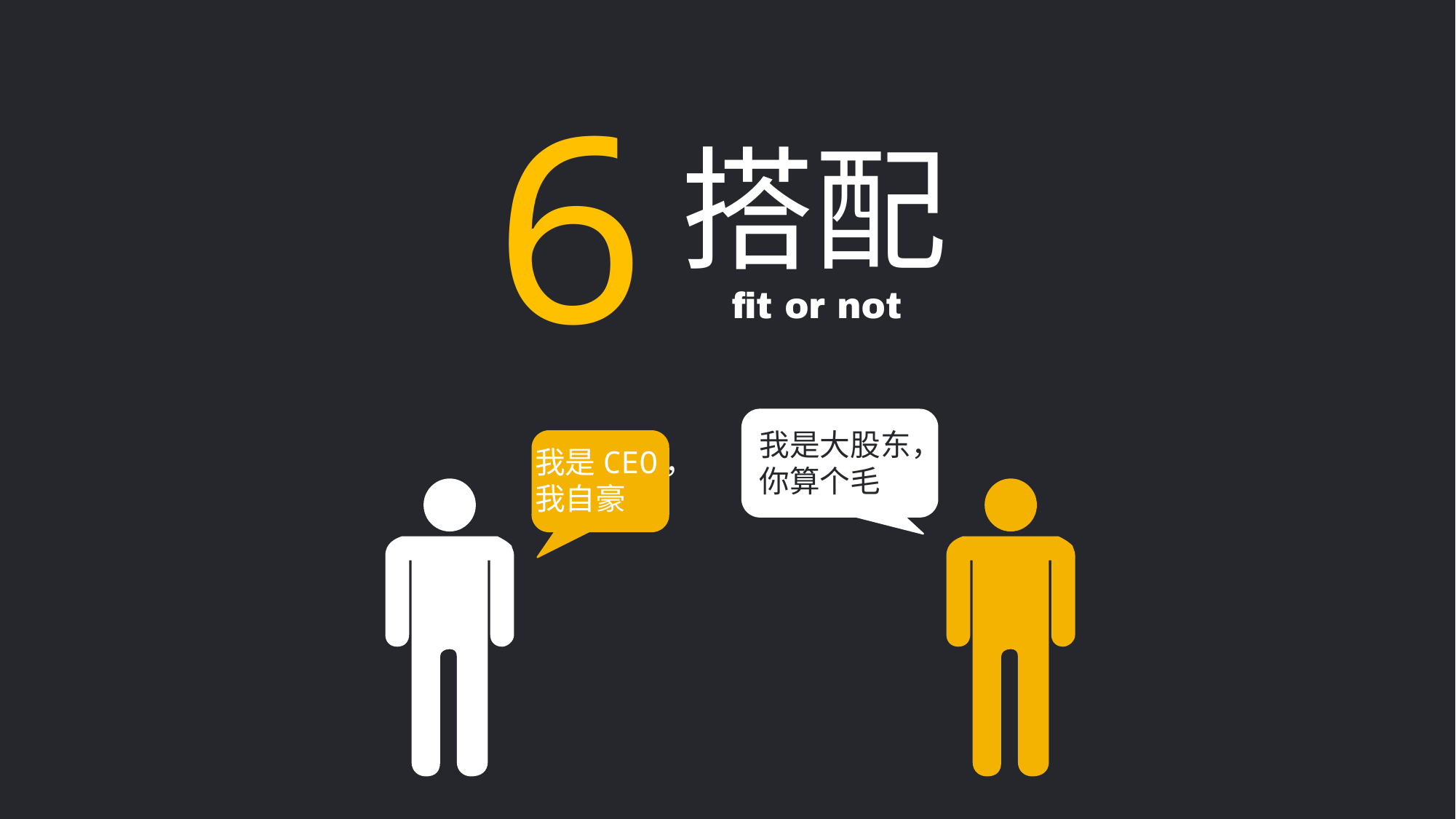

6
搭配
fit or not

我是大股东，
你算个毛

我是CEO，
我自豪